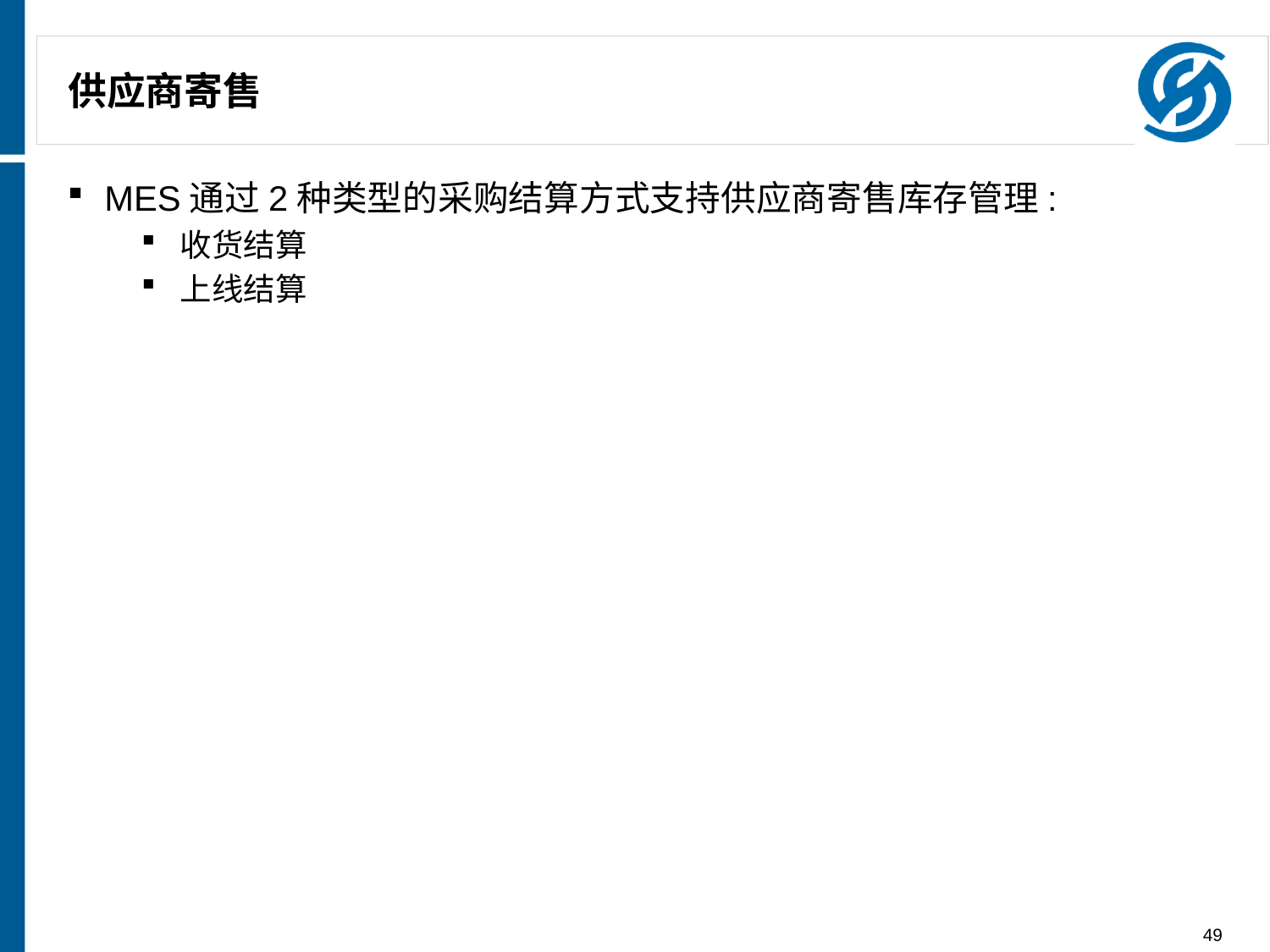

# 供应商寄售
MES通过2种类型的采购结算方式支持供应商寄售库存管理:
收货结算
上线结算

49